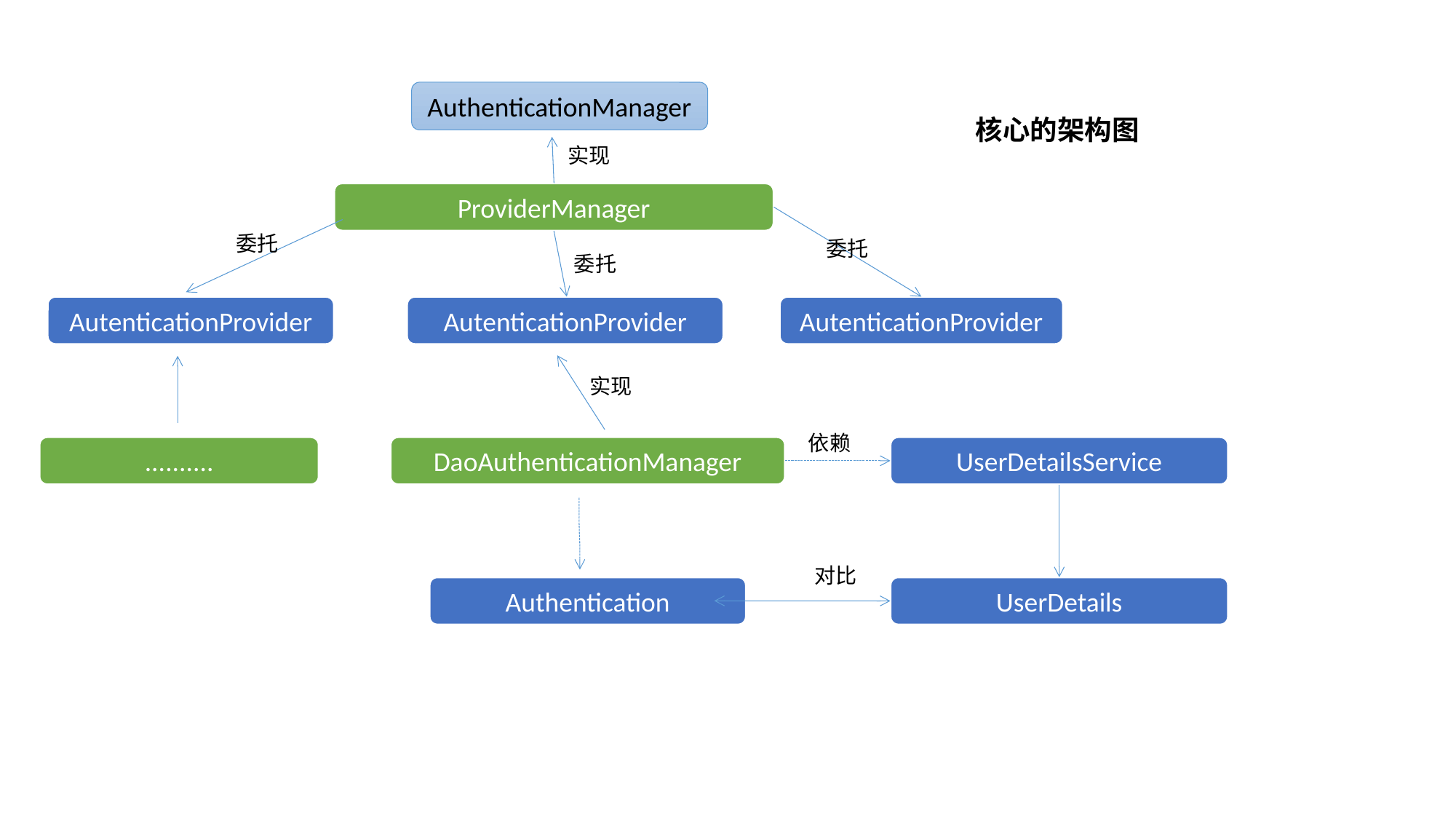

AuthenticationManager
核心的架构图
实现
ProviderManager
委托
委托
委托
AutenticationProvider
AutenticationProvider
AutenticationProvider
实现
依赖
..........
DaoAuthenticationManager
UserDetailsService
对比
Authentication
UserDetails